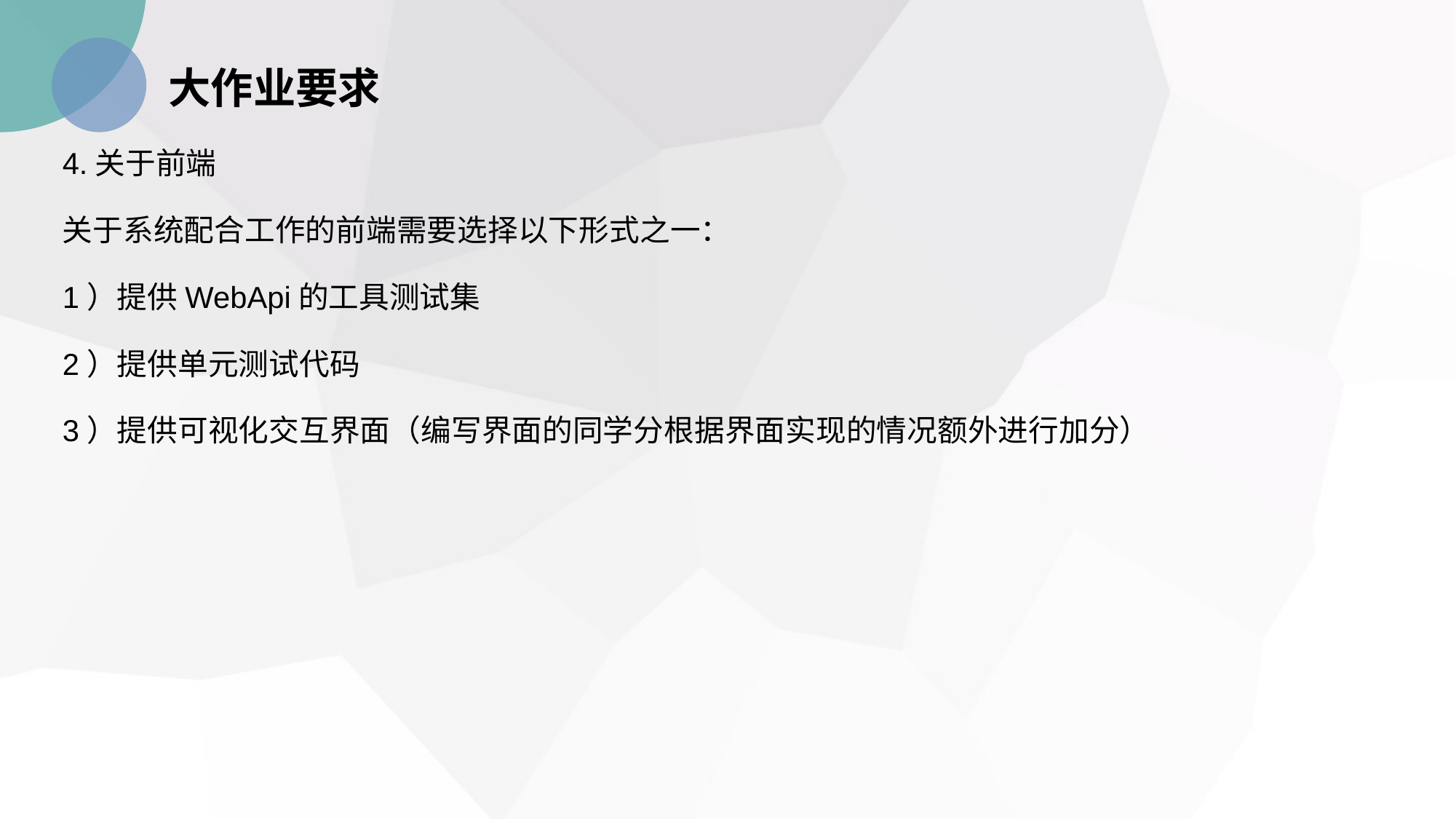

大作业要求
4.关于前端
关于系统配合工作的前端需要选择以下形式之一：
1）提供WebApi的工具测试集
2）提供单元测试代码
3）提供可视化交互界面（编写界面的同学分根据界面实现的情况额外进行加分）